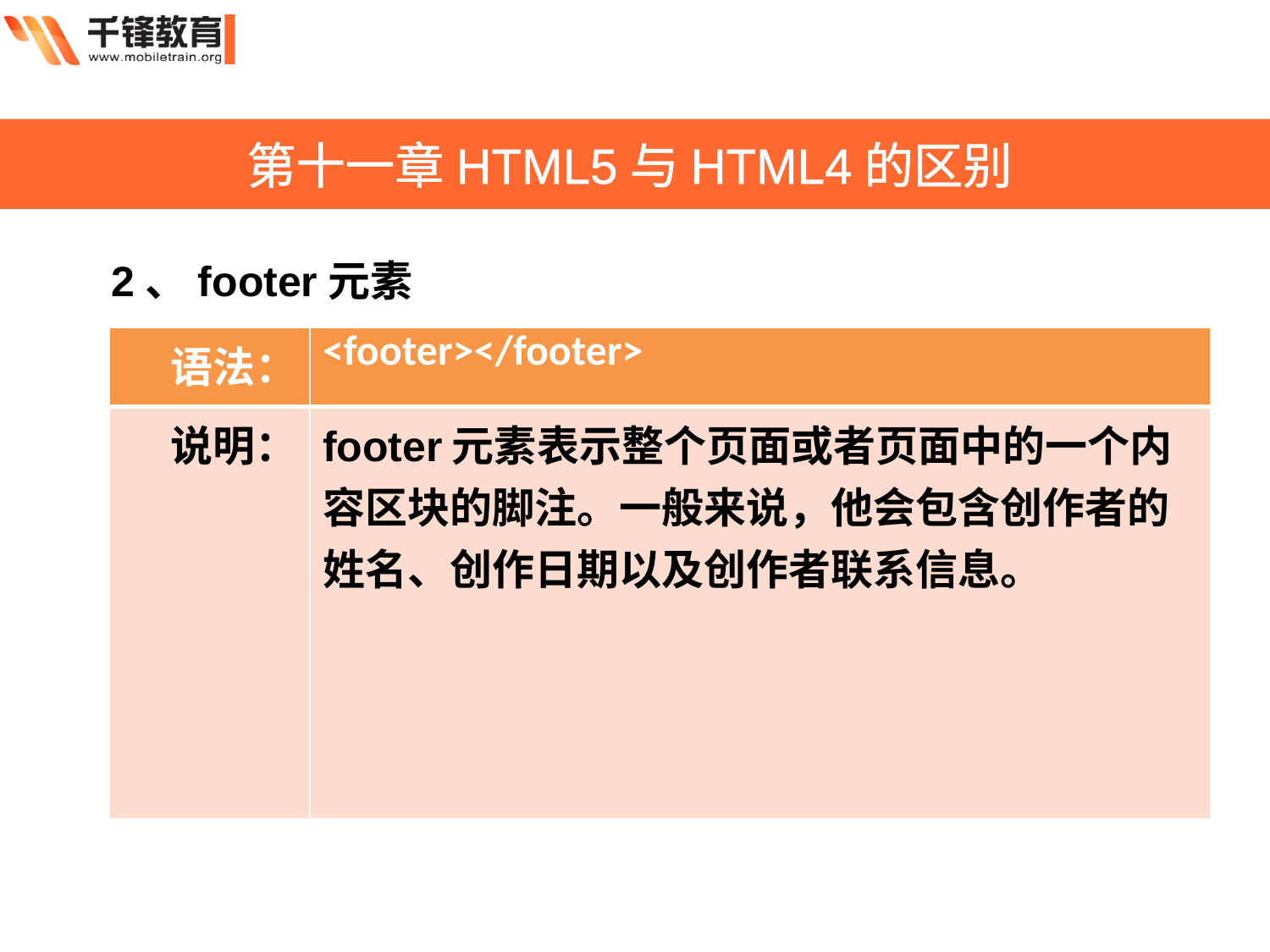

第十一章HTML5与HTML4的区别
2、footer元素

| 语法： | <footer></footer> |
| --- | --- |
| 说明： | footer元素表示整个页面或者页面中的一个内容区块的脚注。一般来说，他会包含创作者的姓名、创作日期以及创作者联系信息。 |